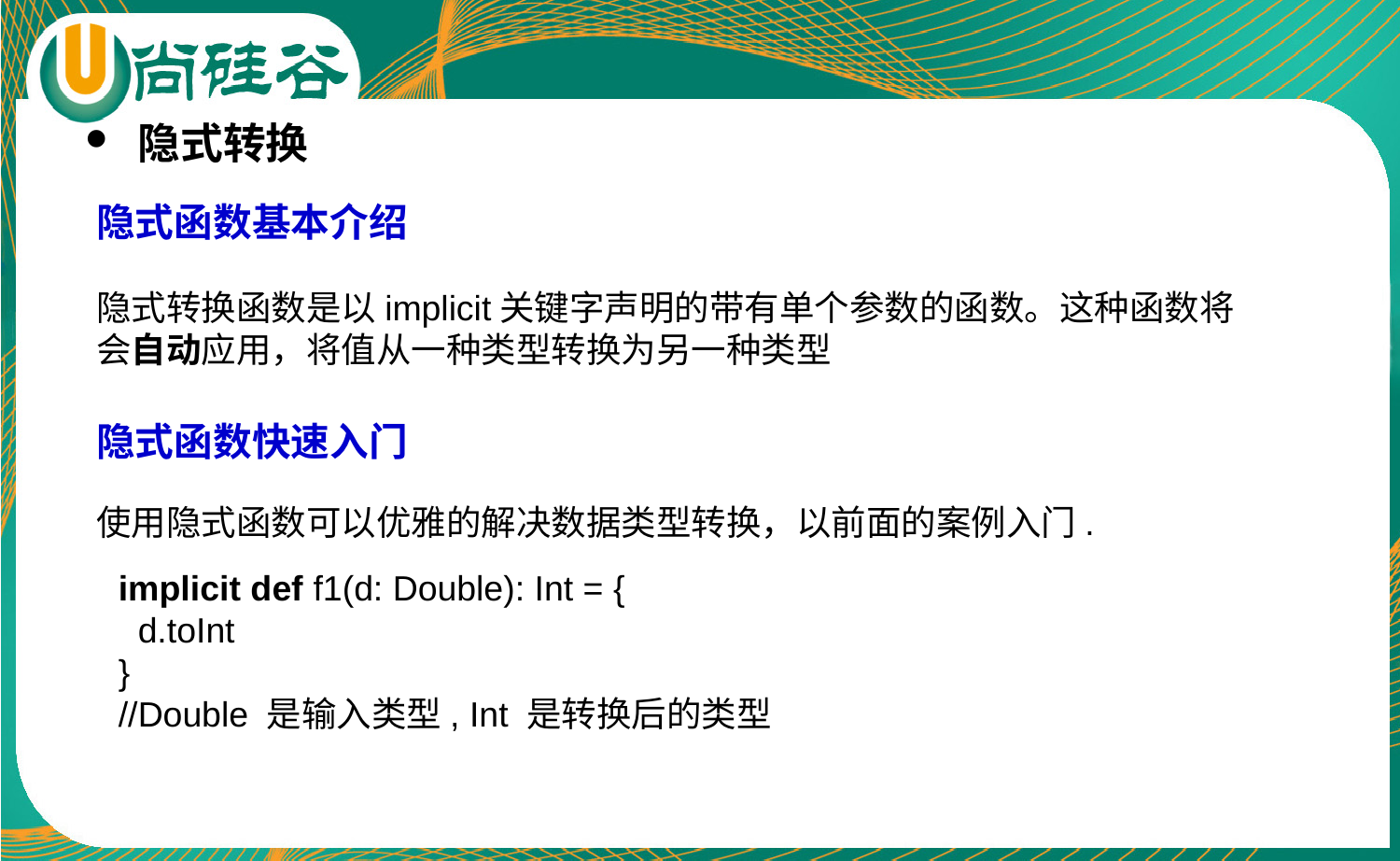

隐式转换

隐式函数基本介绍

隐式转换函数是以implicit关键字声明的带有单个参数的函数。这种函数将会自动应用，将值从一种类型转换为另一种类型

隐式函数快速入门

使用隐式函数可以优雅的解决数据类型转换，以前面的案例入门.
implicit def f1(d: Double): Int = {
  d.toInt
}
//Double 是输入类型, Int 是转换后的类型